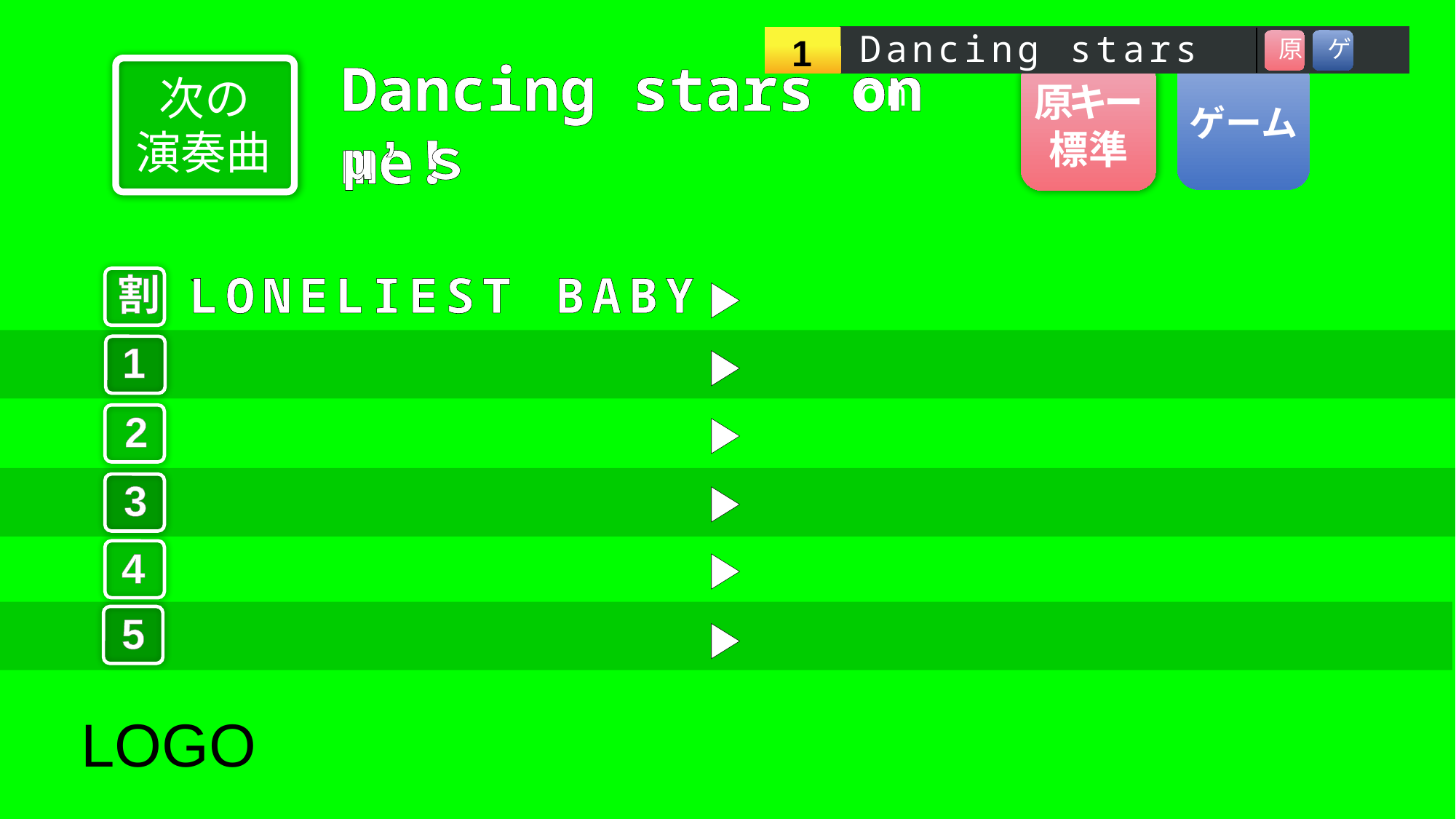

Dancing stars on
1

原
ゲ

Dancing stars on me!

ゲーム

原キー
標準
次の

演奏曲
μ’ｓ
LONELIEST BABY
▶
割
`

▶
1

▶
2

▶
3

▶
4

▶
5

LOGO